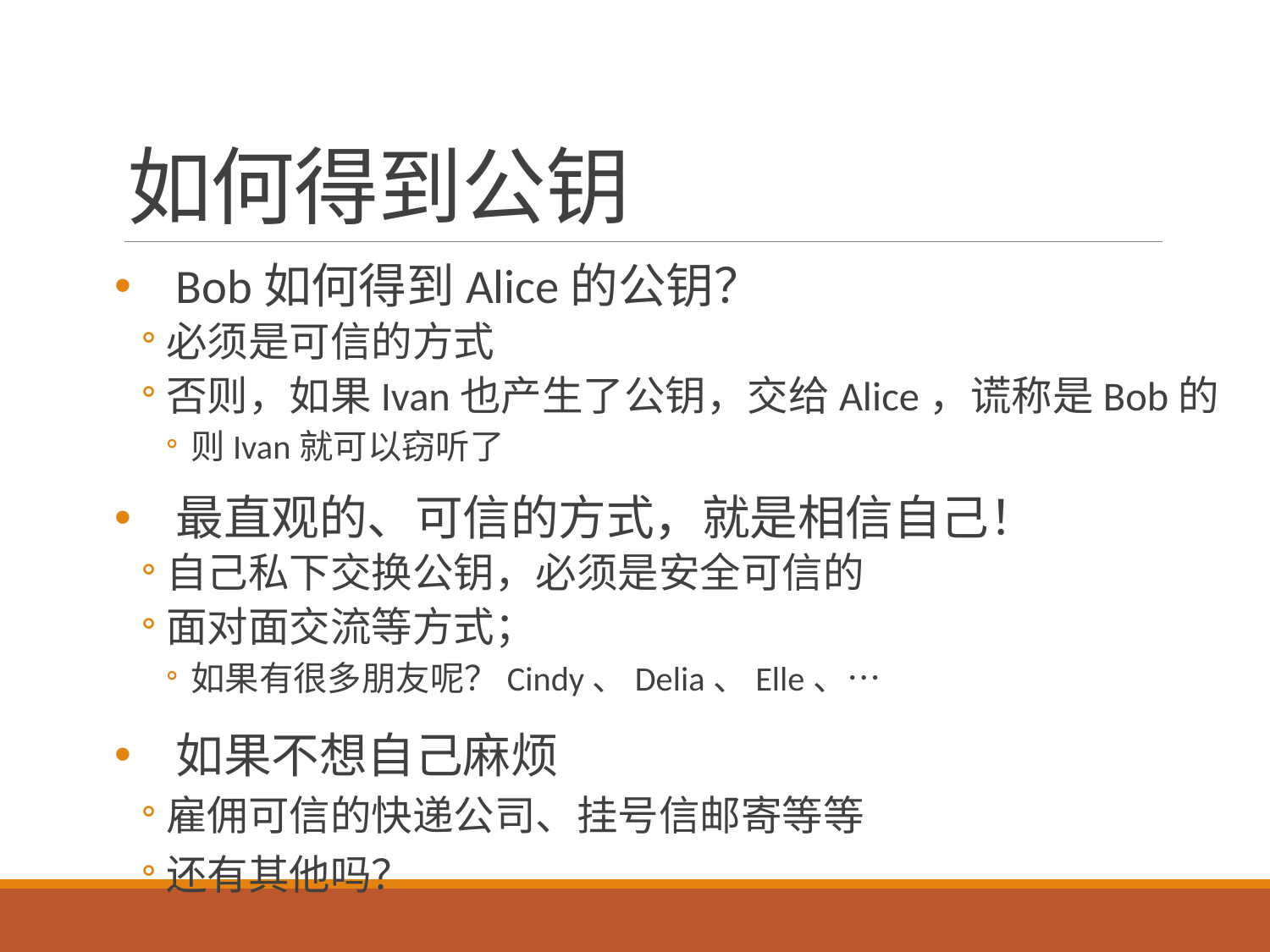

# 如何得到公钥
Bob如何得到Alice的公钥？
必须是可信的方式
否则，如果Ivan也产生了公钥，交给Alice，谎称是Bob的
则Ivan就可以窃听了
最直观的、可信的方式，就是相信自己！
自己私下交换公钥，必须是安全可信的
面对面交流等方式；
如果有很多朋友呢？Cindy、Delia、Elle、…
如果不想自己麻烦
雇佣可信的快递公司、挂号信邮寄等等
还有其他吗？
6